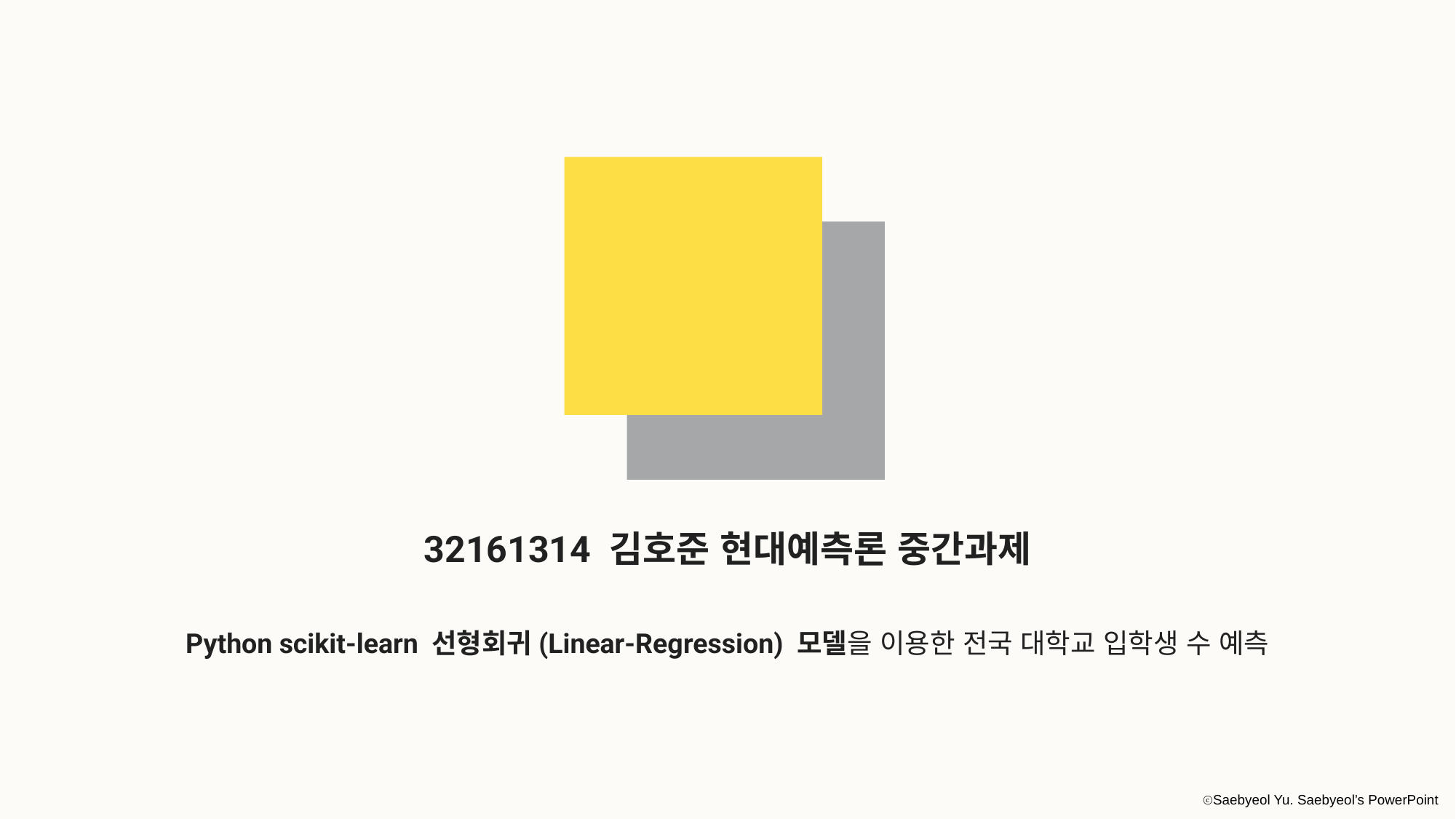

32161314 김호준 현대예측론 중간과제

Python scikit-learn 선형회귀(Linear-Regression) 모델을 이용한 전국 대학교 입학생 수 예측